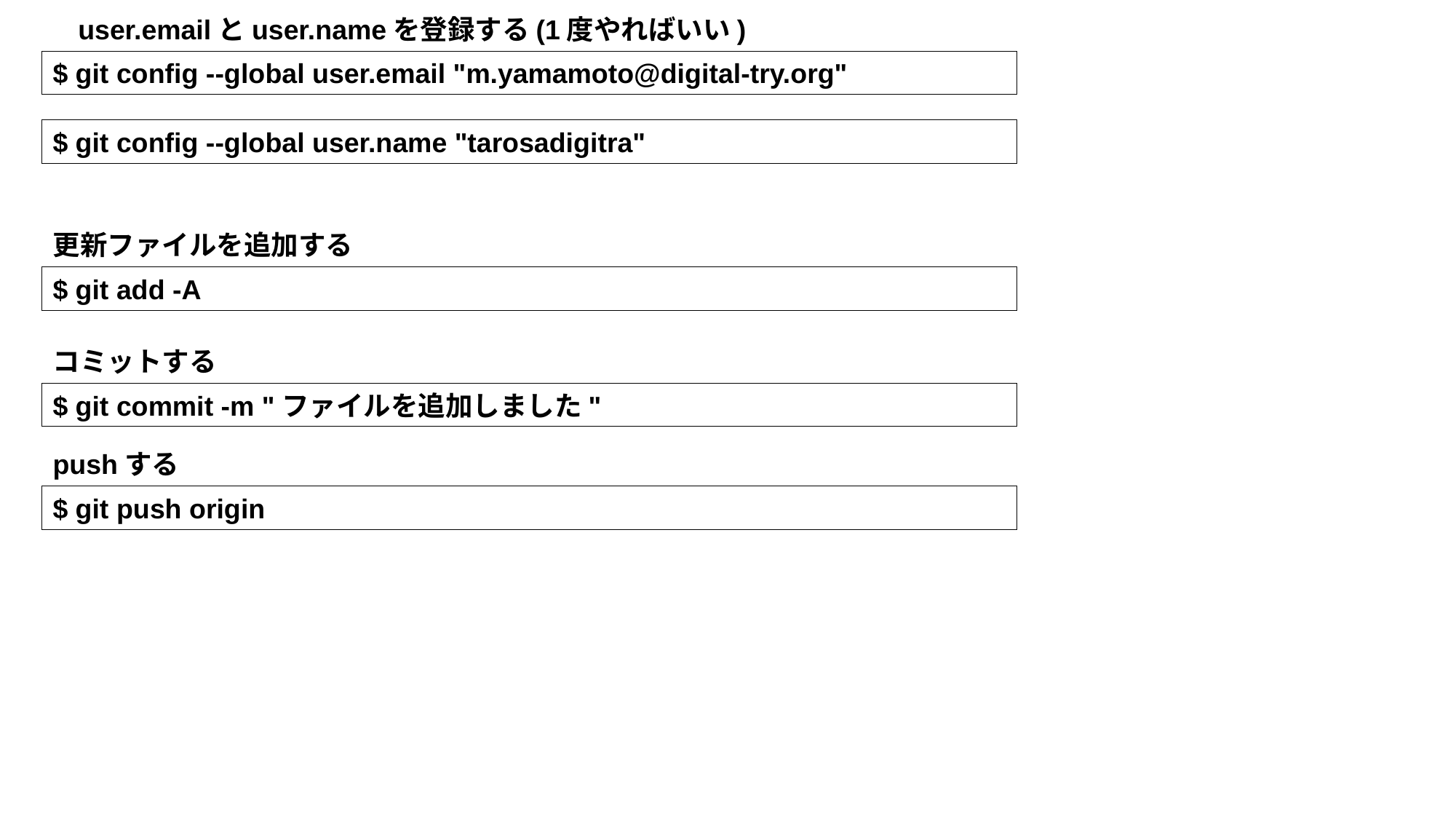

user.emailとuser.nameを登録する(1度やればいい)
$ git config --global user.email "m.yamamoto@digital-try.org"
$ git config --global user.name "tarosadigitra"
更新ファイルを追加する
$ git add -A
コミットする
$ git commit -m "ファイルを追加しました"
pushする
$ git push origin